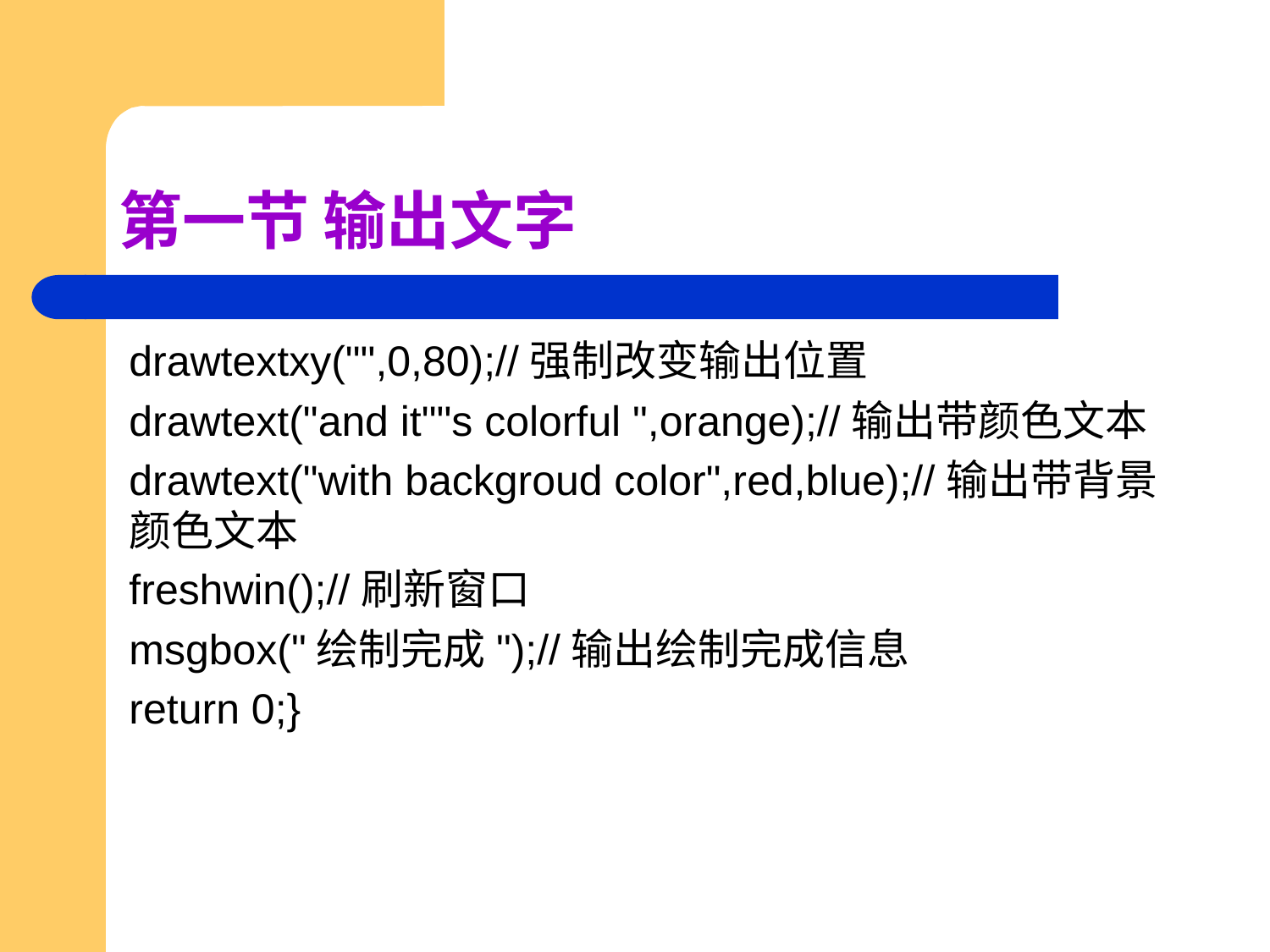

# 第一节 输出文字
drawtextxy("",0,80);//强制改变输出位置
drawtext("and it""s colorful ",orange);//输出带颜色文本
drawtext("with backgroud color",red,blue);//输出带背景颜色文本
freshwin();//刷新窗口
msgbox("绘制完成");//输出绘制完成信息
return 0;}